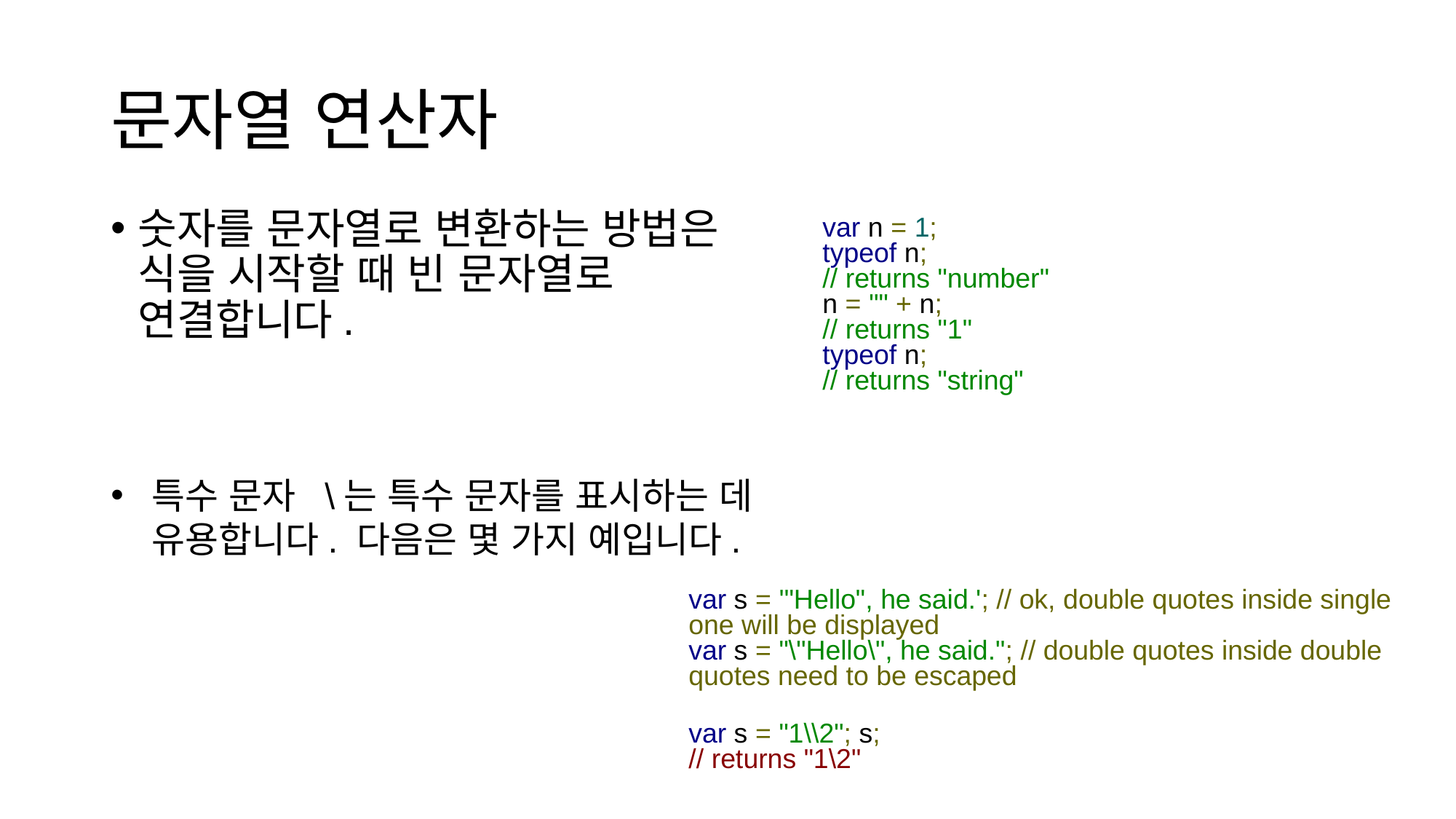

# 문자열 연산자
숫자를 문자열로 변환하는 방법은 식을 시작할 때 빈 문자열로 연결합니다.
var n = 1;
typeof n;
// returns "number"
n = "" + n;
// returns "1"
typeof n;
// returns "string"
특수 문자  \는 특수 문자를 표시하는 데 유용합니다. 다음은 몇 가지 예입니다.
var s = '"Hello", he said.'; // ok, double quotes inside single one will be displayed
var s = "\"Hello\", he said."; // double quotes inside double quotes need to be escaped
var s = "1\\2"; s;
// returns "1\2"